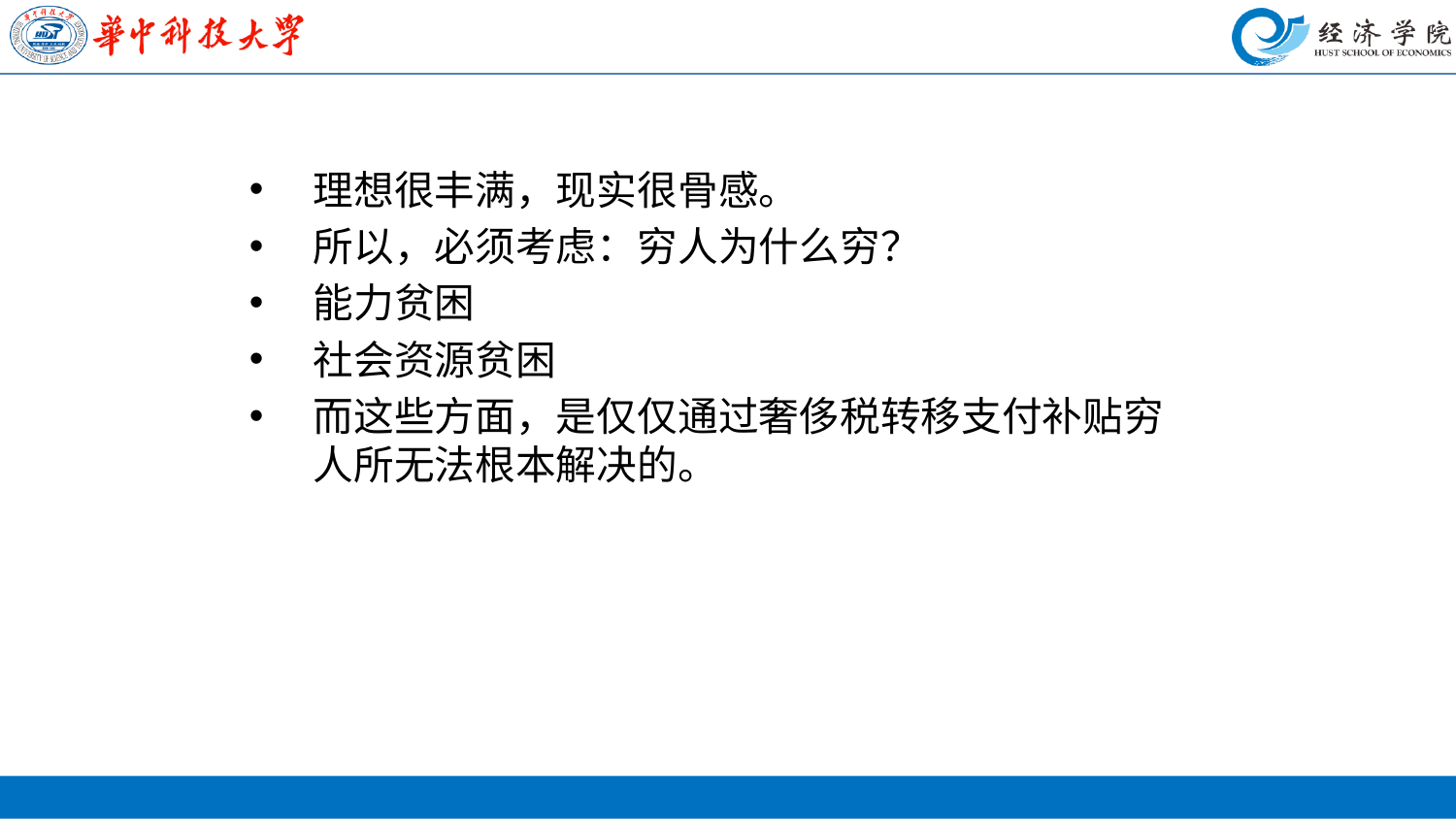

理想很丰满，现实很骨感。
所以，必须考虑：穷人为什么穷？
能力贫困
社会资源贫困
而这些方面，是仅仅通过奢侈税转移支付补贴穷人所无法根本解决的。